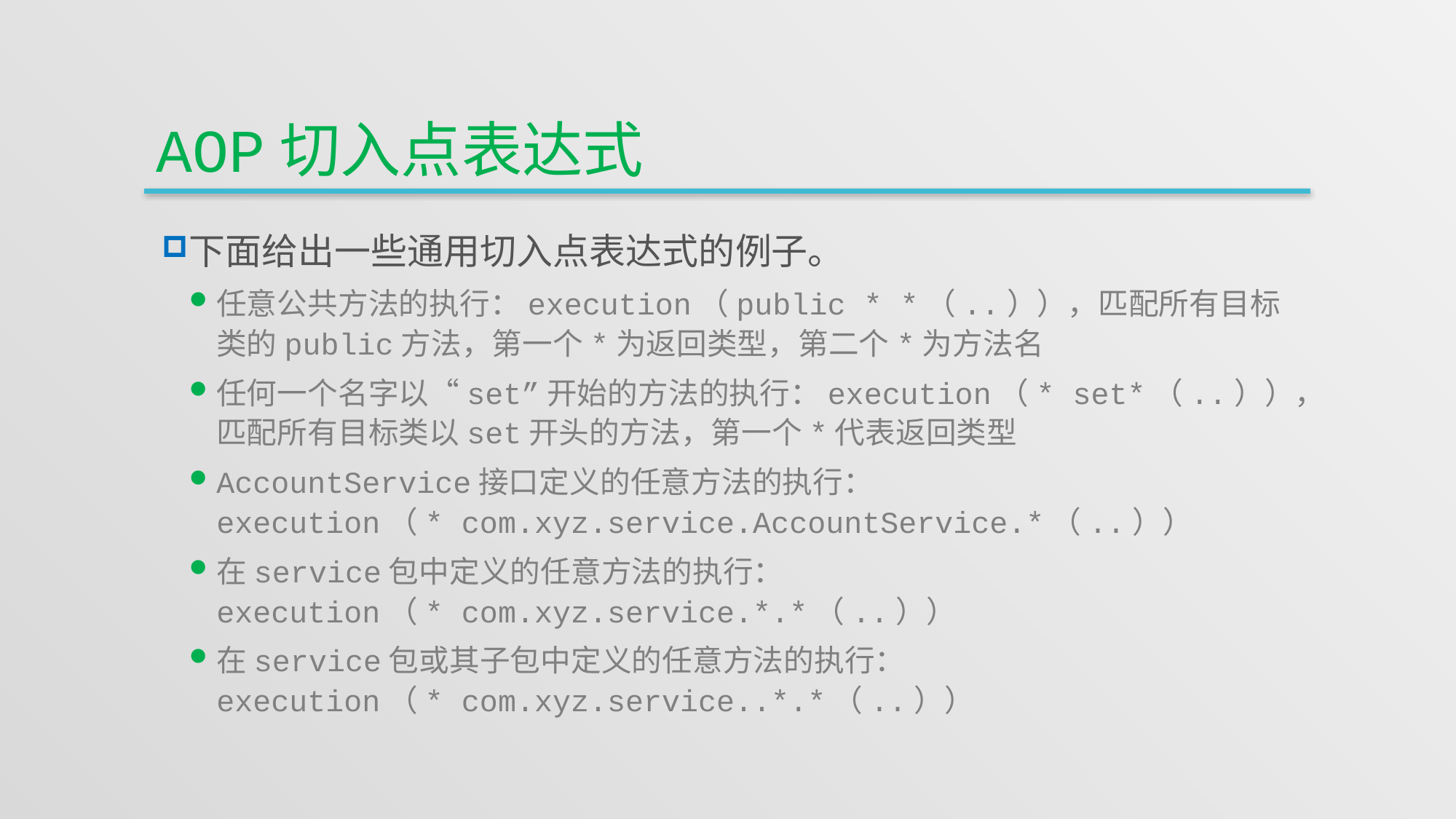

# aop切入点表达式
下面给出一些通用切入点表达式的例子。
任意公共方法的执行：execution（public * *（..）），匹配所有目标类的public方法，第一个*为返回类型，第二个*为方法名
任何一个名字以“set”开始的方法的执行：execution（* set*（..）），匹配所有目标类以set开头的方法，第一个*代表返回类型
AccountService接口定义的任意方法的执行：
execution（* com.xyz.service.AccountService.*（..））
在service包中定义的任意方法的执行：
execution（* com.xyz.service.*.*（..））
在service包或其子包中定义的任意方法的执行：
execution（* com.xyz.service..*.*（..））